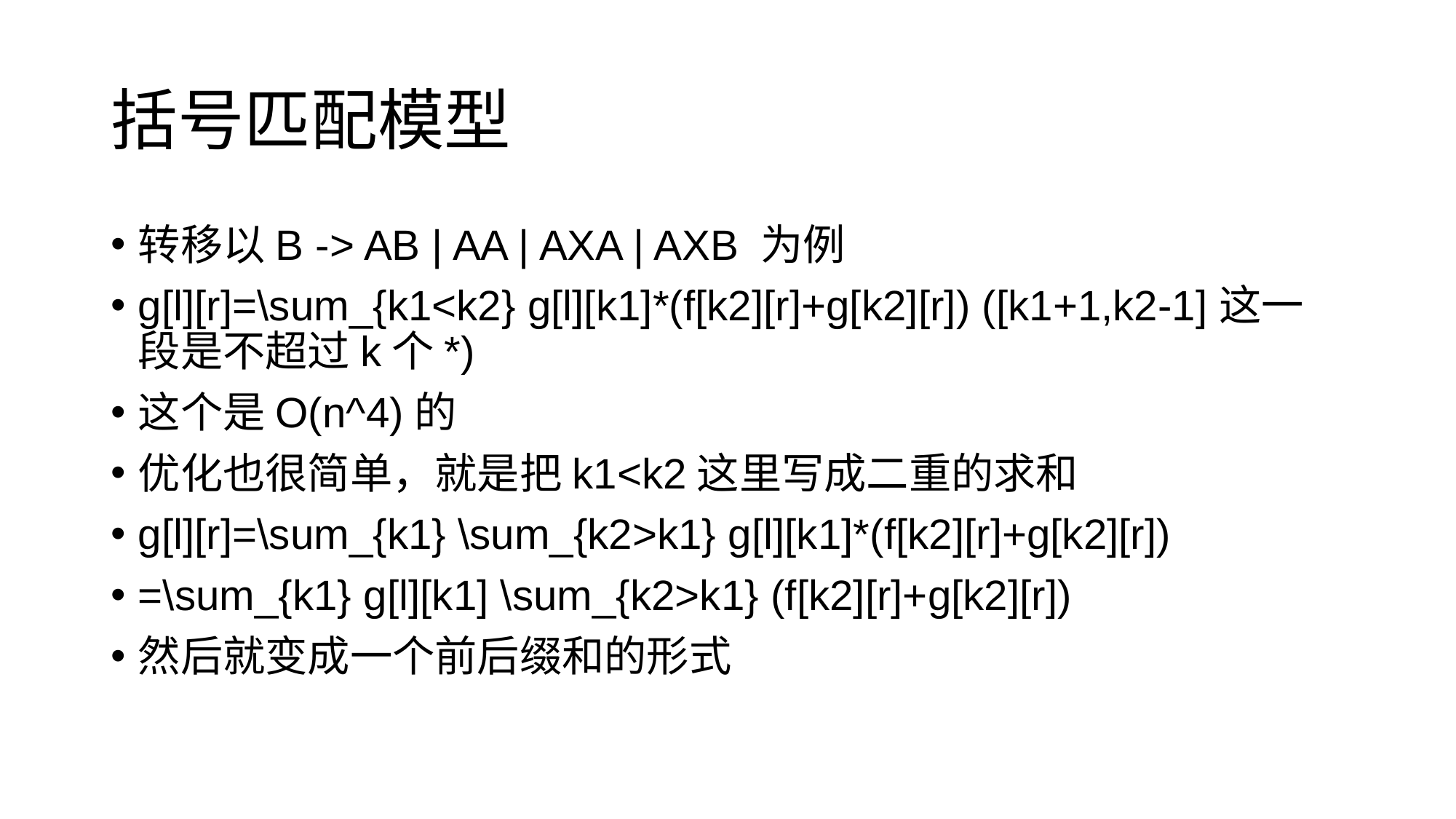

# 括号匹配模型
转移以B -> AB | AA | AXA | AXB 为例
g[l][r]=\sum_{k1<k2} g[l][k1]*(f[k2][r]+g[k2][r]) ([k1+1,k2-1]这一段是不超过k个*)
这个是O(n^4)的
优化也很简单，就是把k1<k2这里写成二重的求和
g[l][r]=\sum_{k1} \sum_{k2>k1} g[l][k1]*(f[k2][r]+g[k2][r])
=\sum_{k1} g[l][k1] \sum_{k2>k1} (f[k2][r]+g[k2][r])
然后就变成一个前后缀和的形式